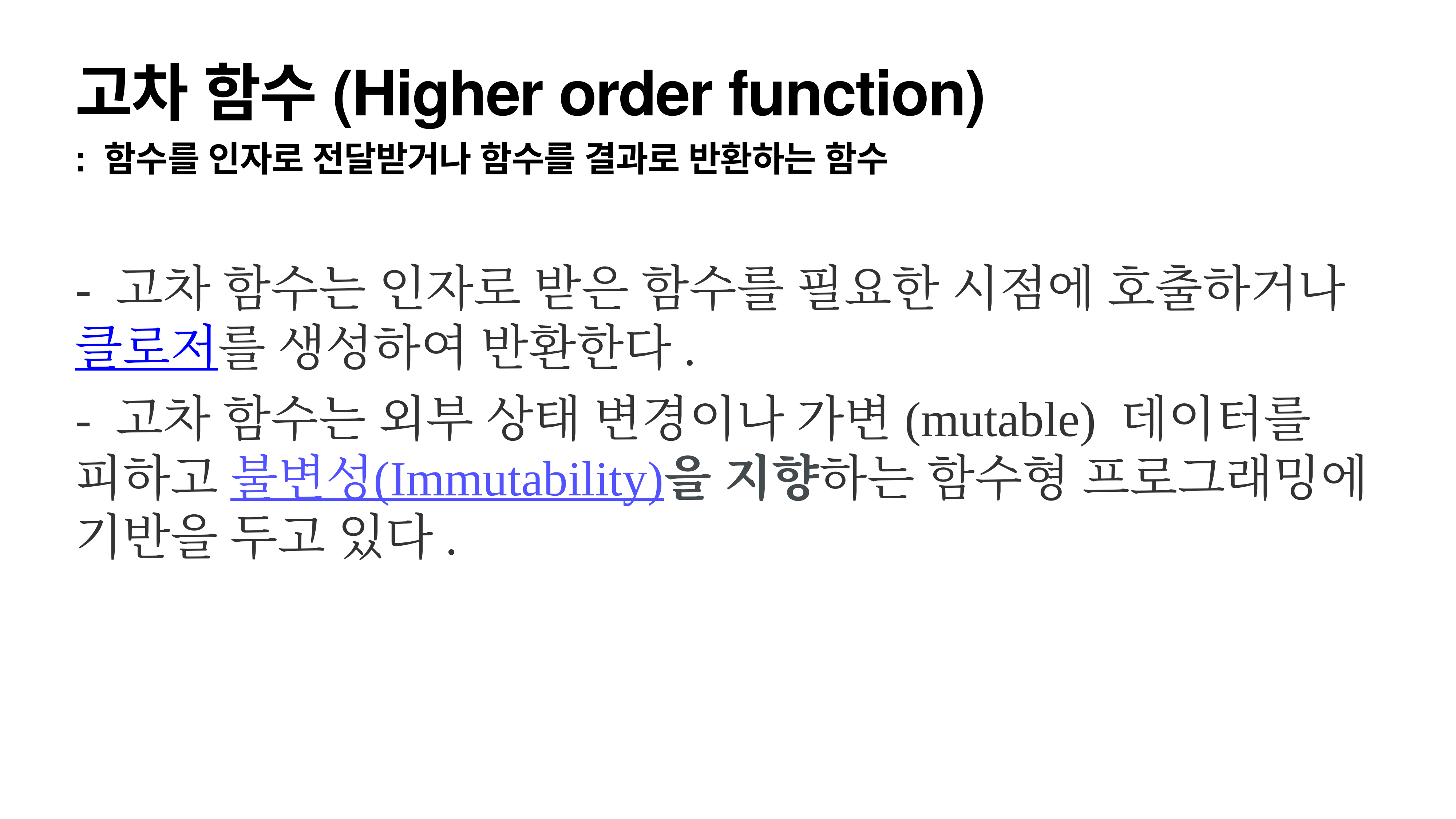

# 고차 함수(Higher order function)
: 함수를 인자로 전달받거나 함수를 결과로 반환하는 함수
- 고차 함수는 인자로 받은 함수를 필요한 시점에 호출하거나 클로저를 생성하여 반환한다.
- 고차 함수는 외부 상태 변경이나 가변(mutable) 데이터를 피하고 불변성(Immutability)을 지향하는 함수형 프로그래밍에 기반을 두고 있다.